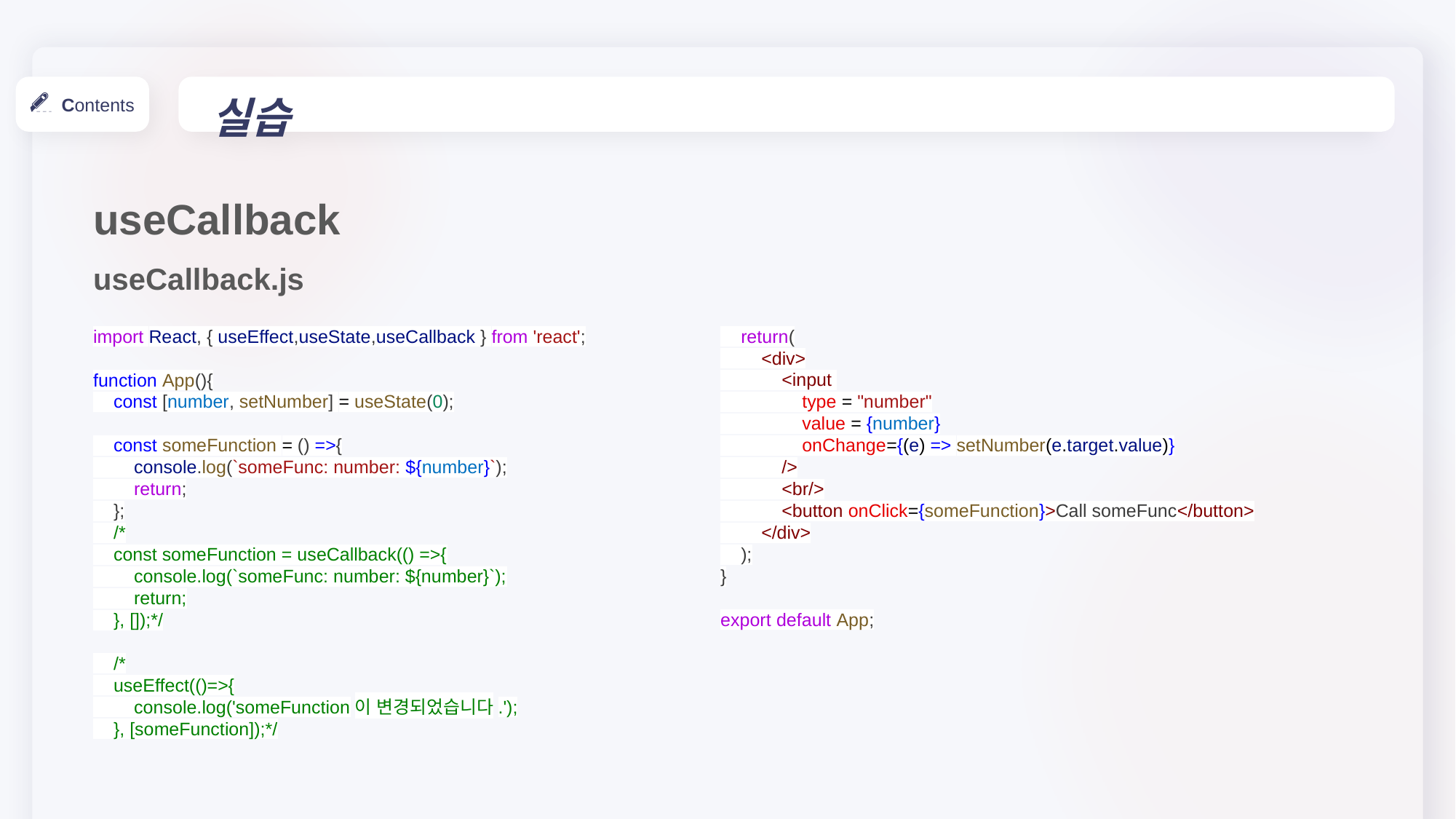

실습
Contents

useCallback
useCallback.js
import React, { useEffect,useState,useCallback } from 'react';
function App(){
    const [number, setNumber] = useState(0);
    const someFunction = () =>{
        console.log(`someFunc: number: ${number}`);
        return;
    };
    /*
    const someFunction = useCallback(() =>{
        console.log(`someFunc: number: ${number}`);
        return;
    }, []);*/
    /*
    useEffect(()=>{
        console.log('someFunction이 변경되었습니다.');
    }, [someFunction]);*/
    return(
        <div>
            <input
                type = "number"
                value = {number}
                onChange={(e) => setNumber(e.target.value)}
            />
            <br/>
            <button onClick={someFunction}>Call someFunc</button>
        </div>
    );
}
export default App;